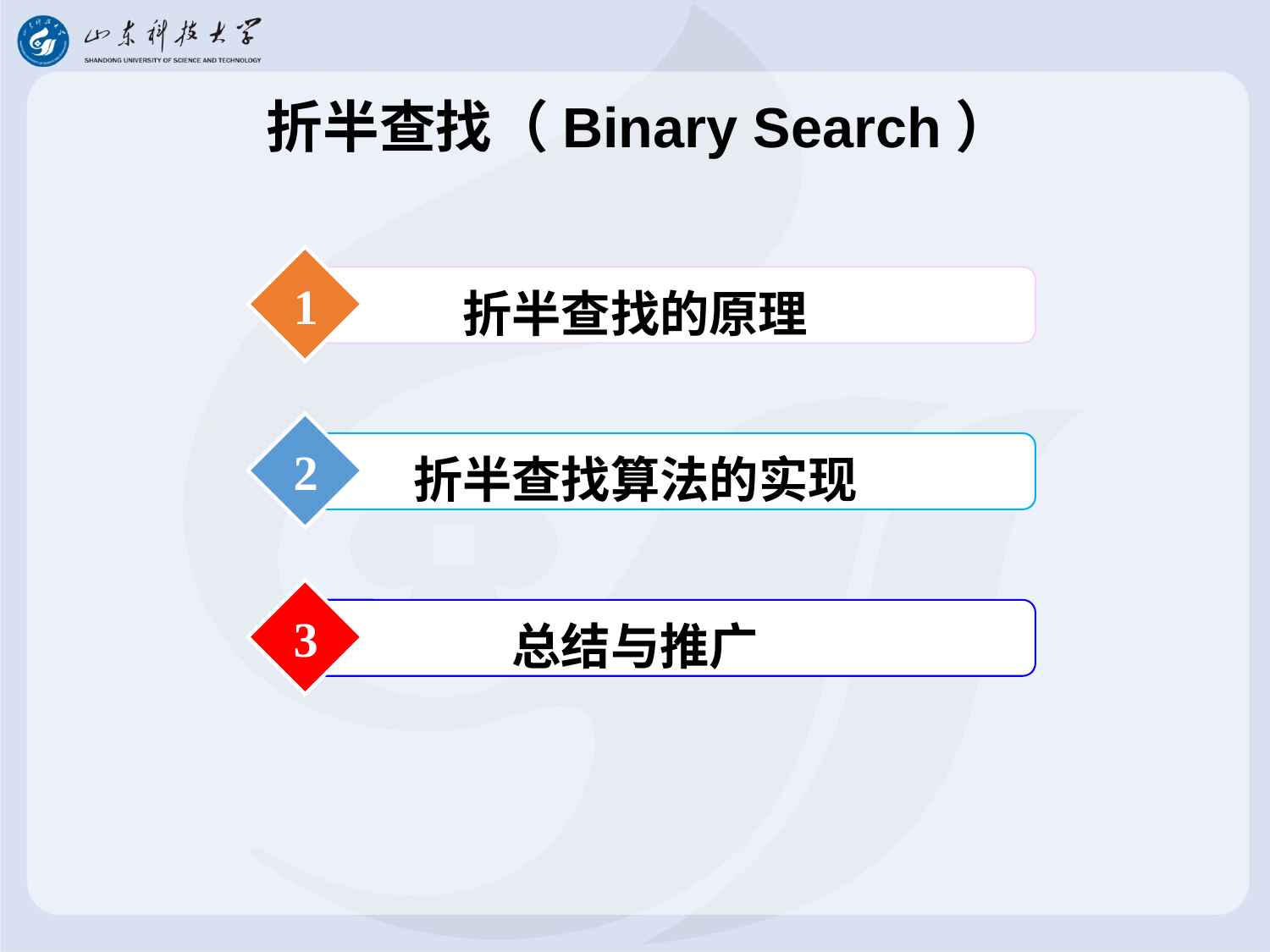

# 折半查找（Binary Search）

1
折半查找的原理

2
折半查找算法的实现

3
总结与推广